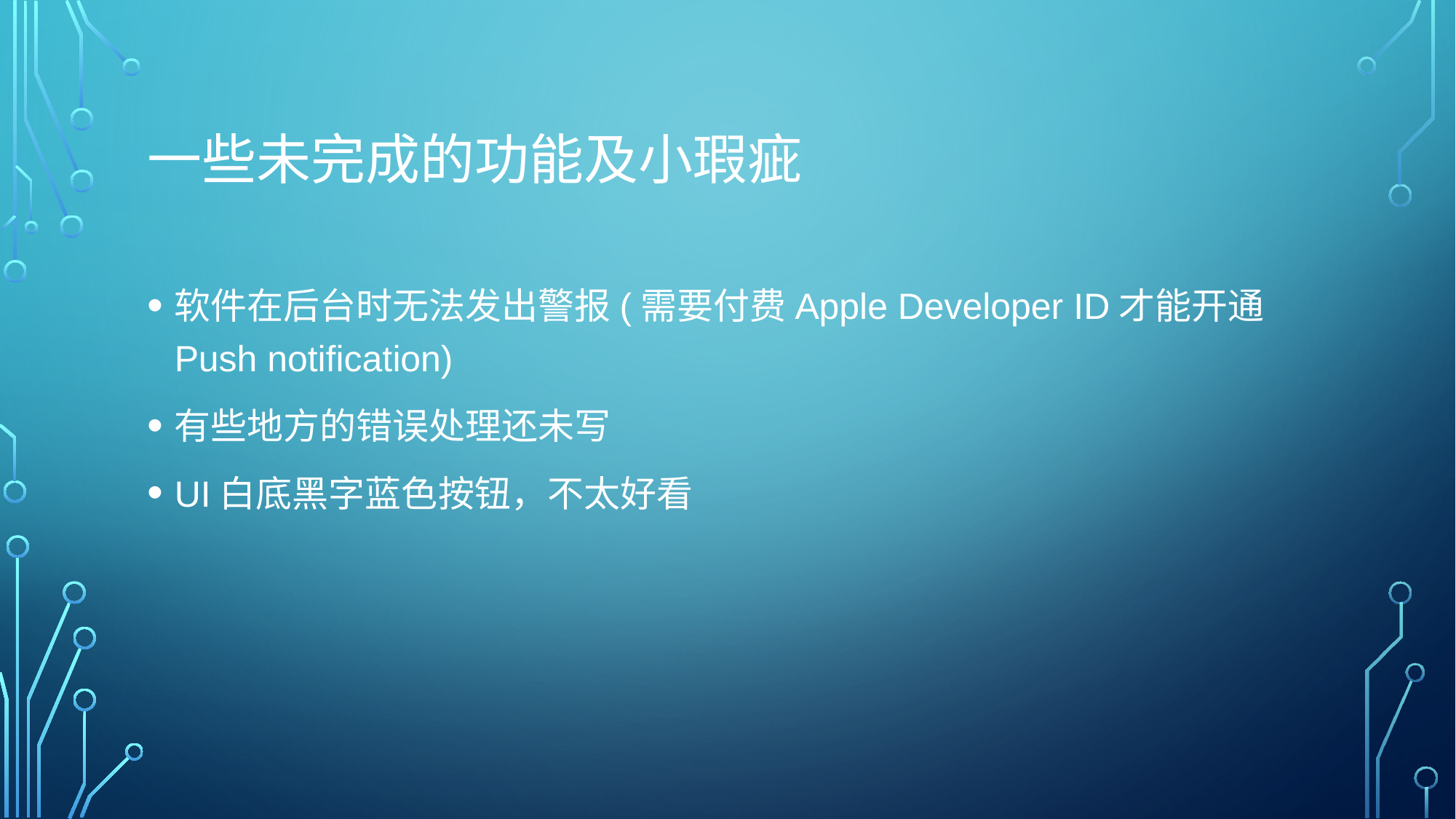

# 一些未完成的功能及小瑕疵
软件在后台时无法发出警报(需要付费Apple Developer ID才能开通Push notification)
有些地方的错误处理还未写
UI白底黑字蓝色按钮，不太好看